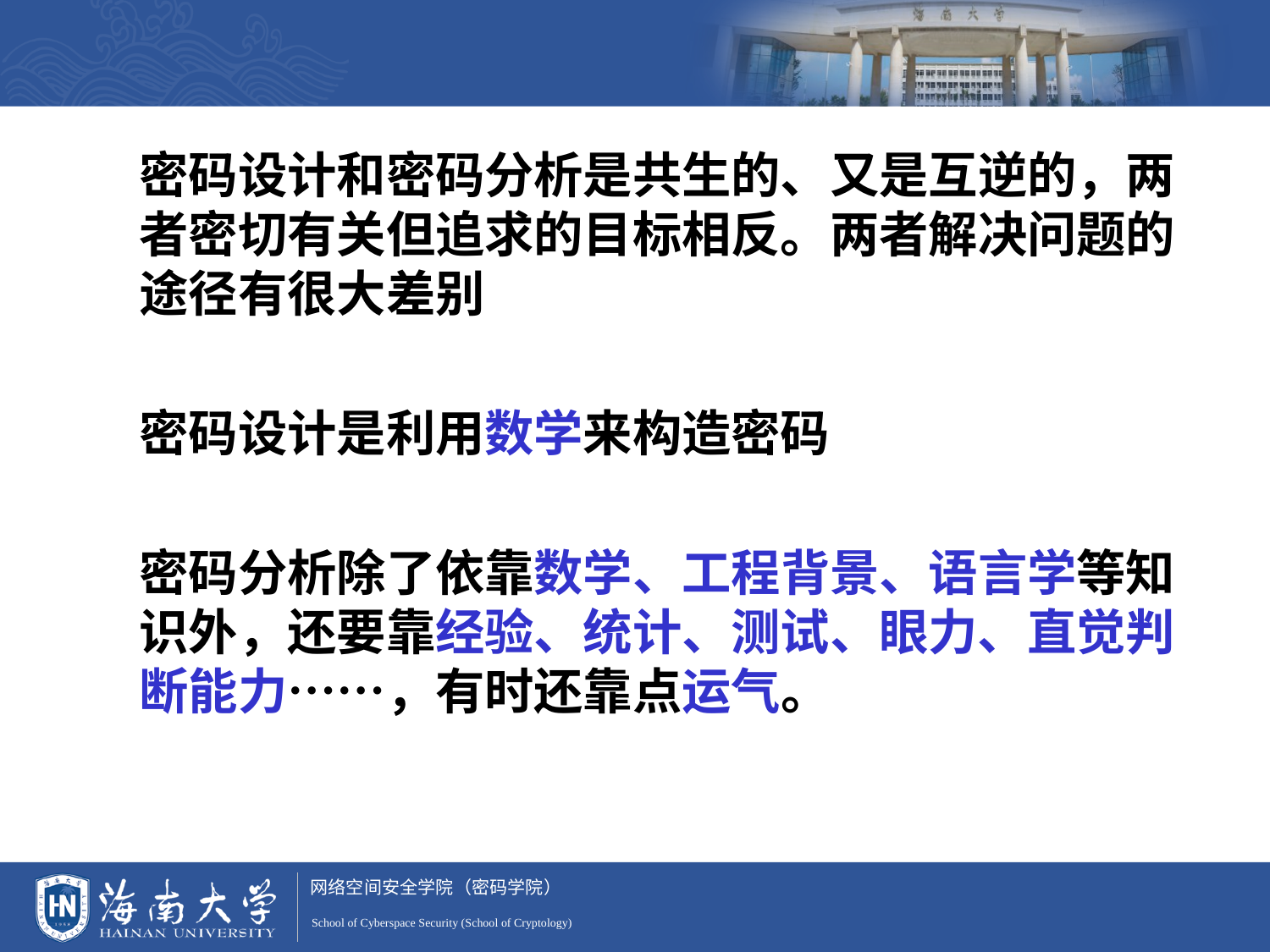

密码设计和密码分析是共生的、又是互逆的，两者密切有关但追求的目标相反。两者解决问题的途径有很大差别

密码设计是利用数学来构造密码

密码分析除了依靠数学、工程背景、语言学等知识外，还要靠经验、统计、测试、眼力、直觉判断能力……，有时还靠点运气。